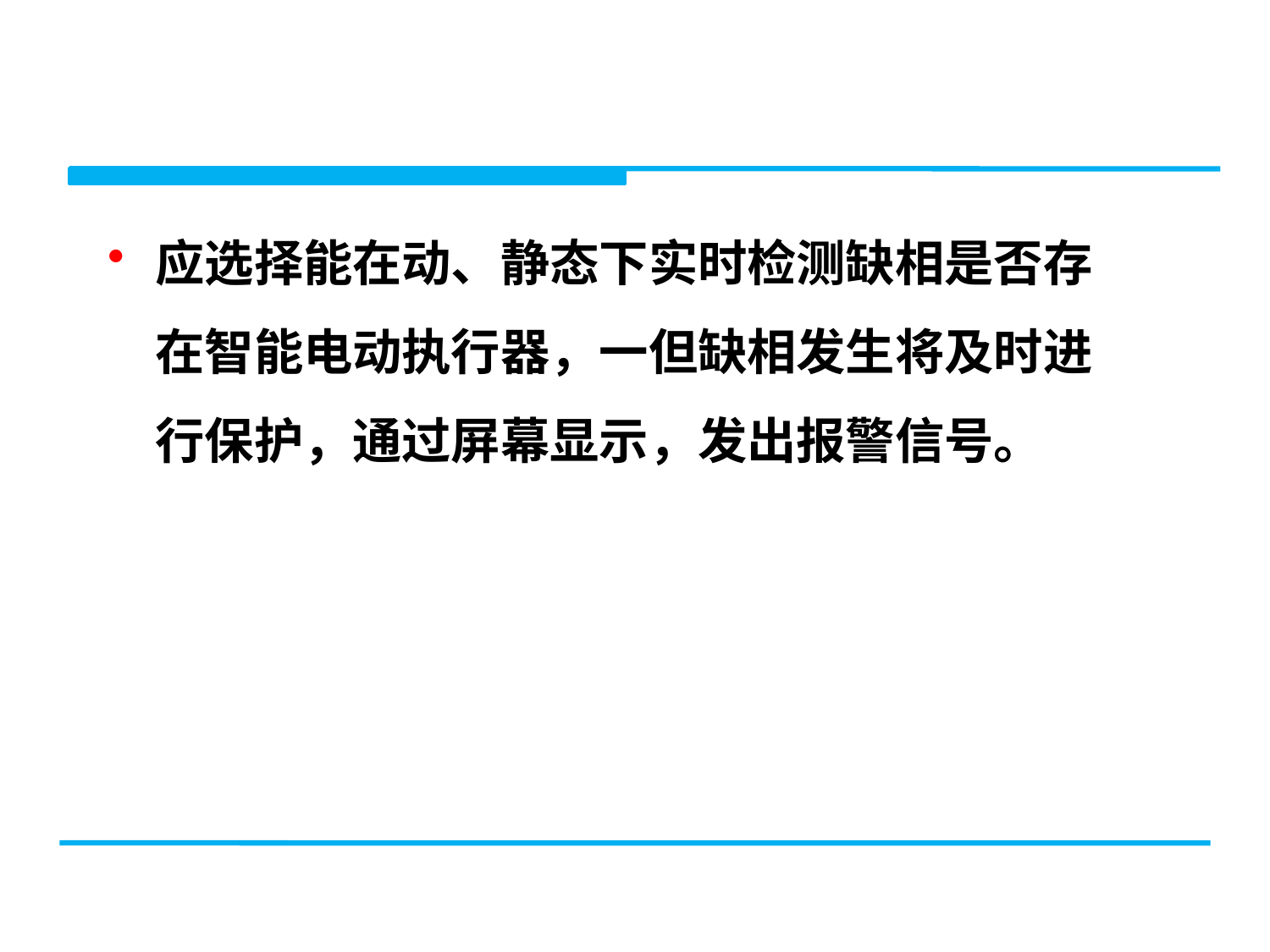

应选择能在动、静态下实时检测缺相是否存在智能电动执行器，一但缺相发生将及时进行保护，通过屏幕显示，发出报警信号。